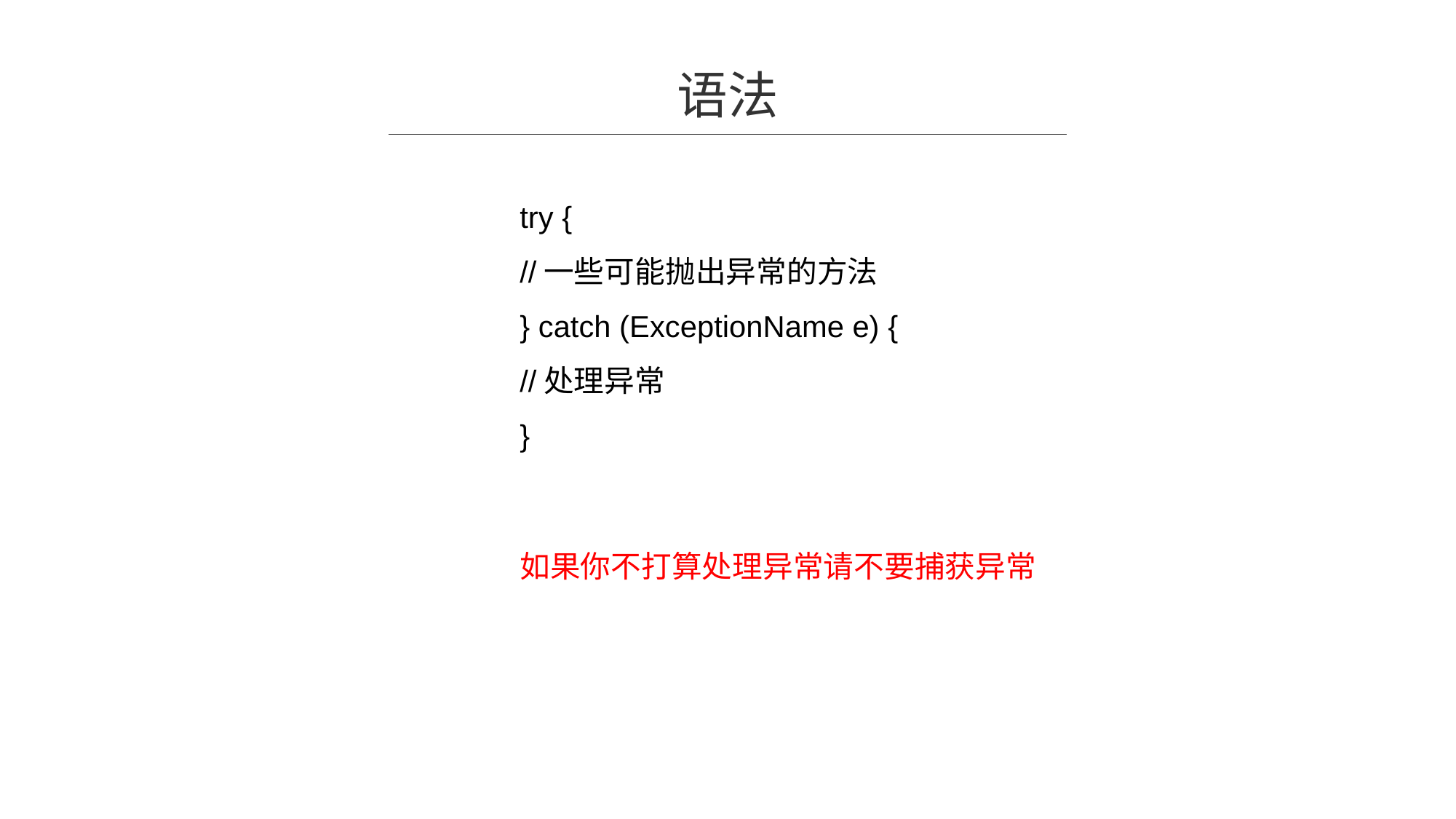

语法
try {
//一些可能抛出异常的方法
} catch (ExceptionName e) {
//处理异常
}

如果你不打算处理异常请不要捕获异常